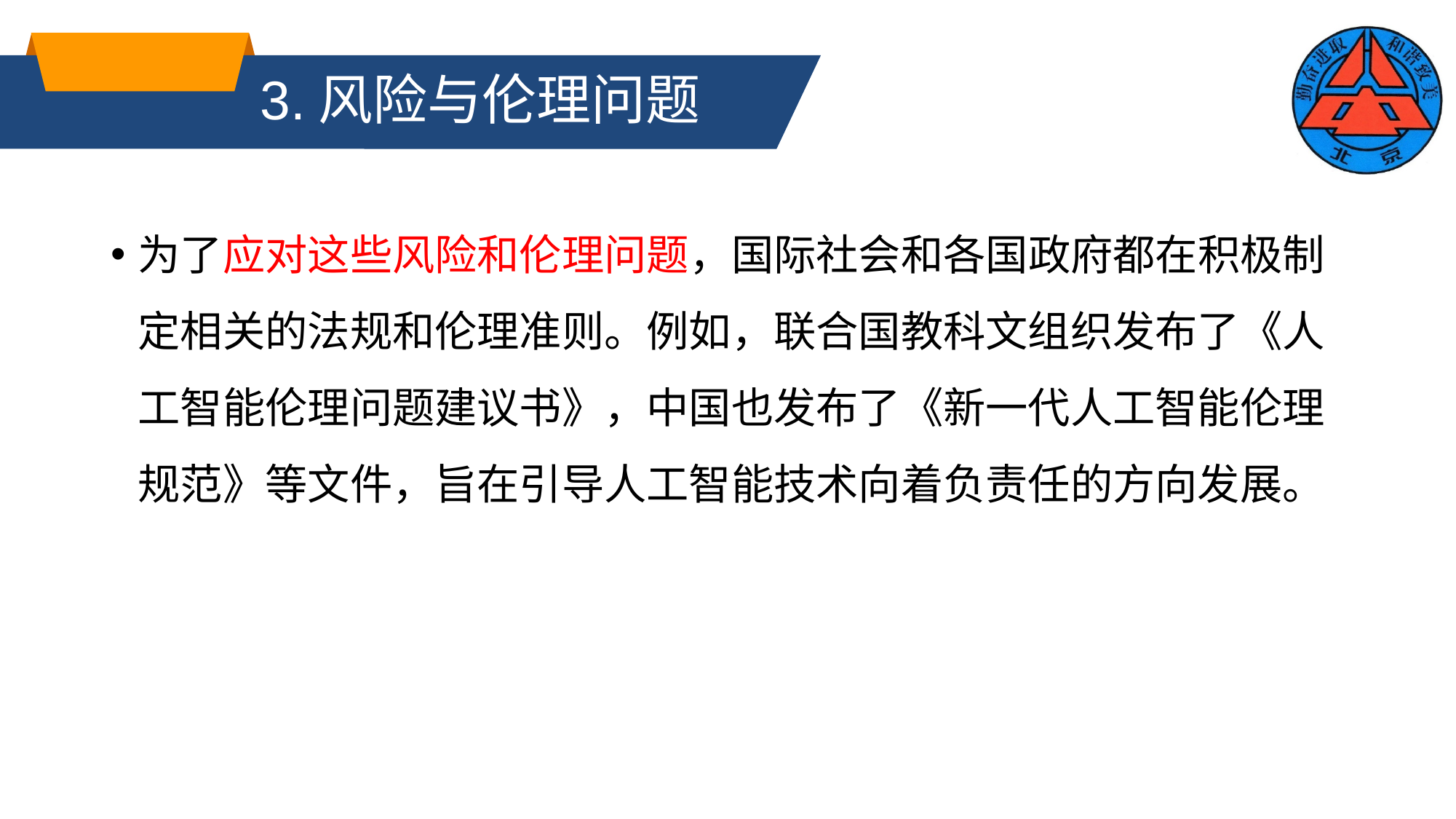

# 3.风险与伦理问题
为了应对这些风险和伦理问题，国际社会和各国政府都在积极制定相关的法规和伦理准则。例如，联合国教科文组织发布了《人工智能伦理问题建议书》，中国也发布了《新一代人工智能伦理规范》等文件，旨在引导人工智能技术向着负责任的方向发展。